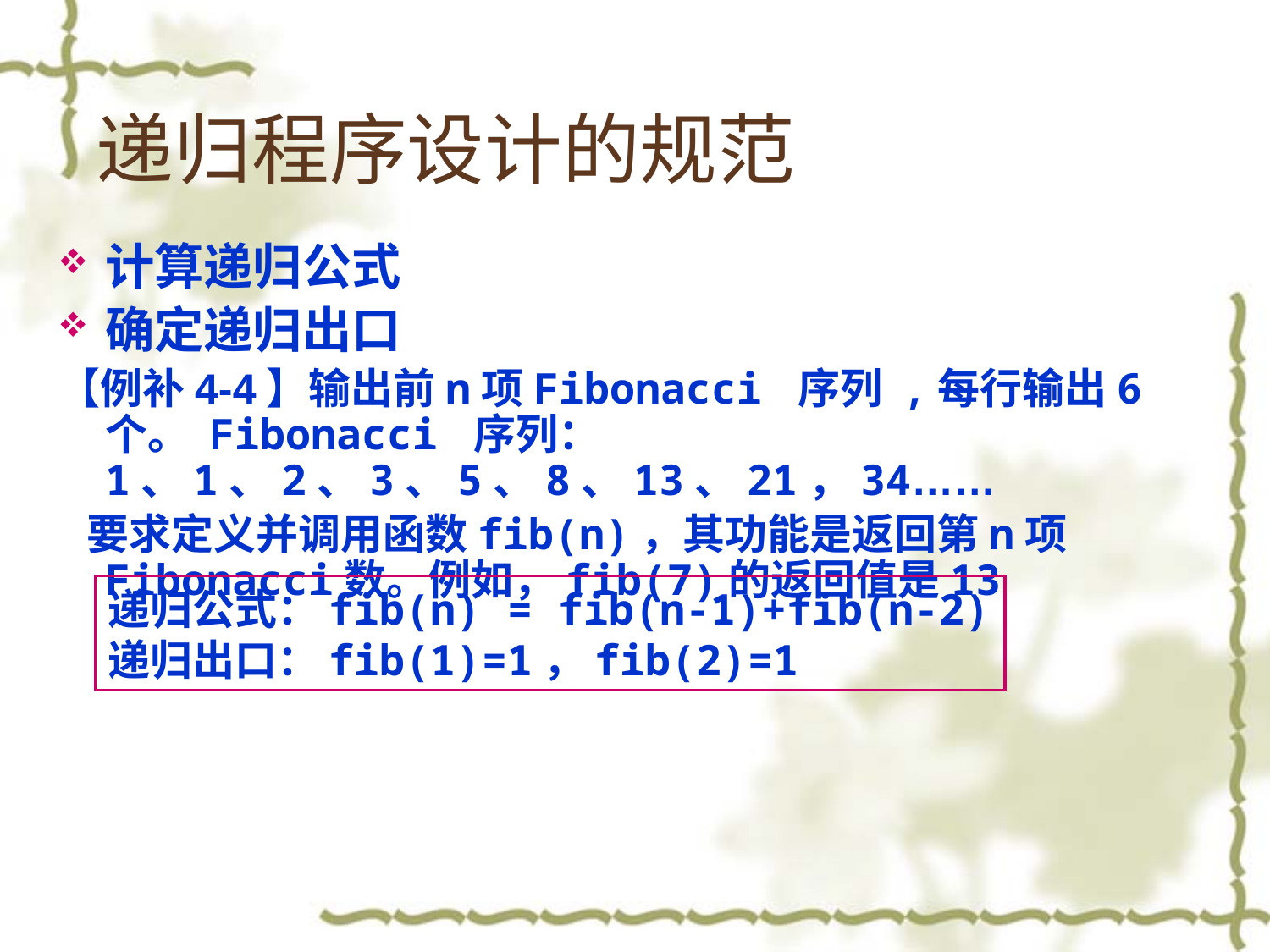

# 递归程序设计的规范
计算递归公式
确定递归出口
【例补4-4】输出前n项Fibonacci 序列 ,每行输出6个。 Fibonacci 序列： 1、1、2、3、5、8、13、21，34……
  要求定义并调用函数fib(n)，其功能是返回第n项Fibonacci数。例如，fib(7)的返回值是13
递归公式：fib(n) = fib(n-1)+fib(n-2)
递归出口：fib(1)=1，fib(2)=1